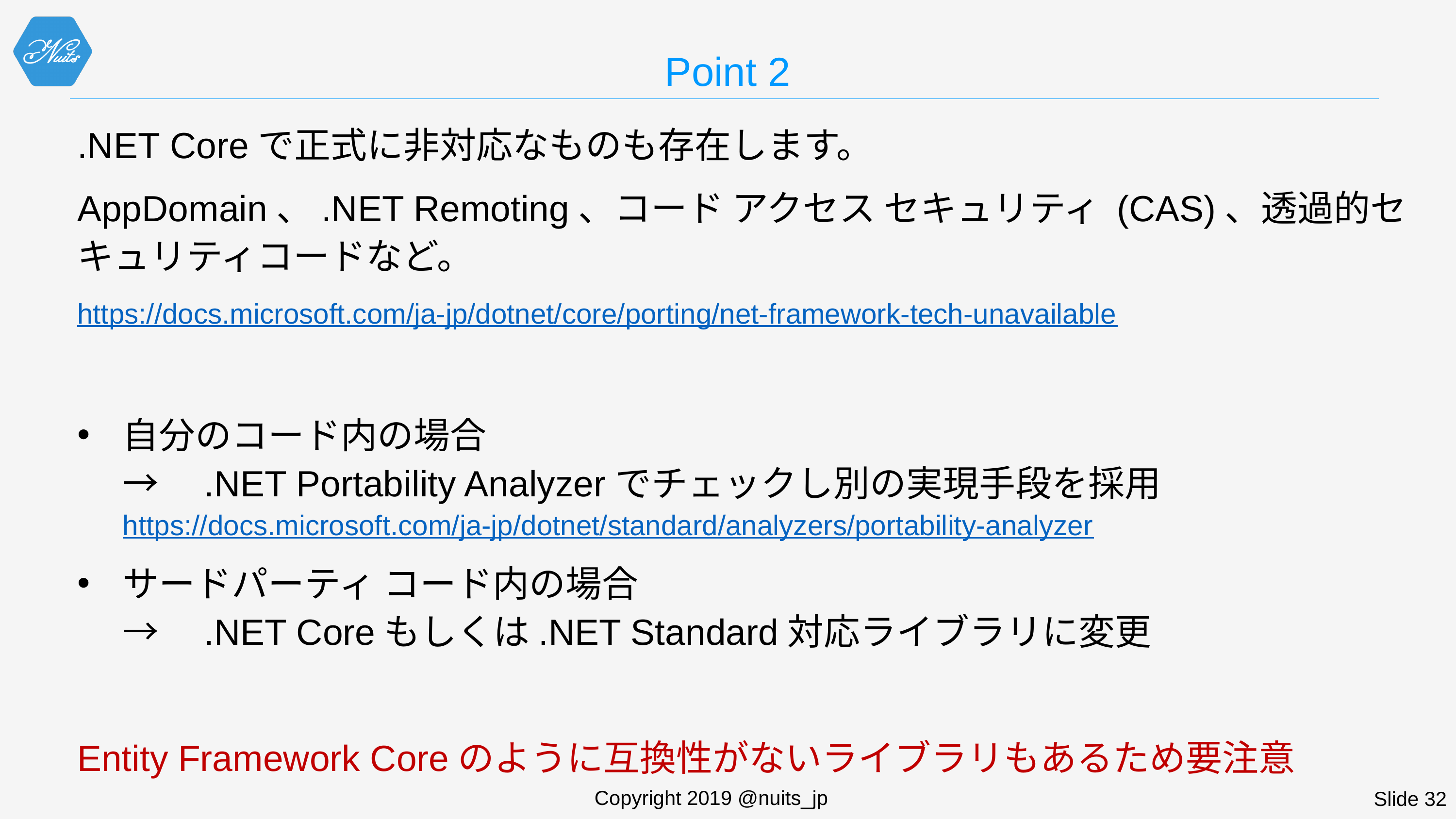

# Point 2
.NET Coreで正式に非対応なものも存在します。
AppDomain、.NET Remoting、コード アクセス セキュリティ (CAS)、透過的セキュリティコードなど。
https://docs.microsoft.com/ja-jp/dotnet/core/porting/net-framework-tech-unavailable

自分のコード内の場合
→　.NET Portability Analyzerでチェックし別の実現手段を採用
https://docs.microsoft.com/ja-jp/dotnet/standard/analyzers/portability-analyzer
サードパーティ コード内の場合
→　.NET Coreもしくは.NET Standard対応ライブラリに変更

Entity Framework Coreのように互換性がないライブラリもあるため要注意
Copyright 2019 @nuits_jp
Slide 32